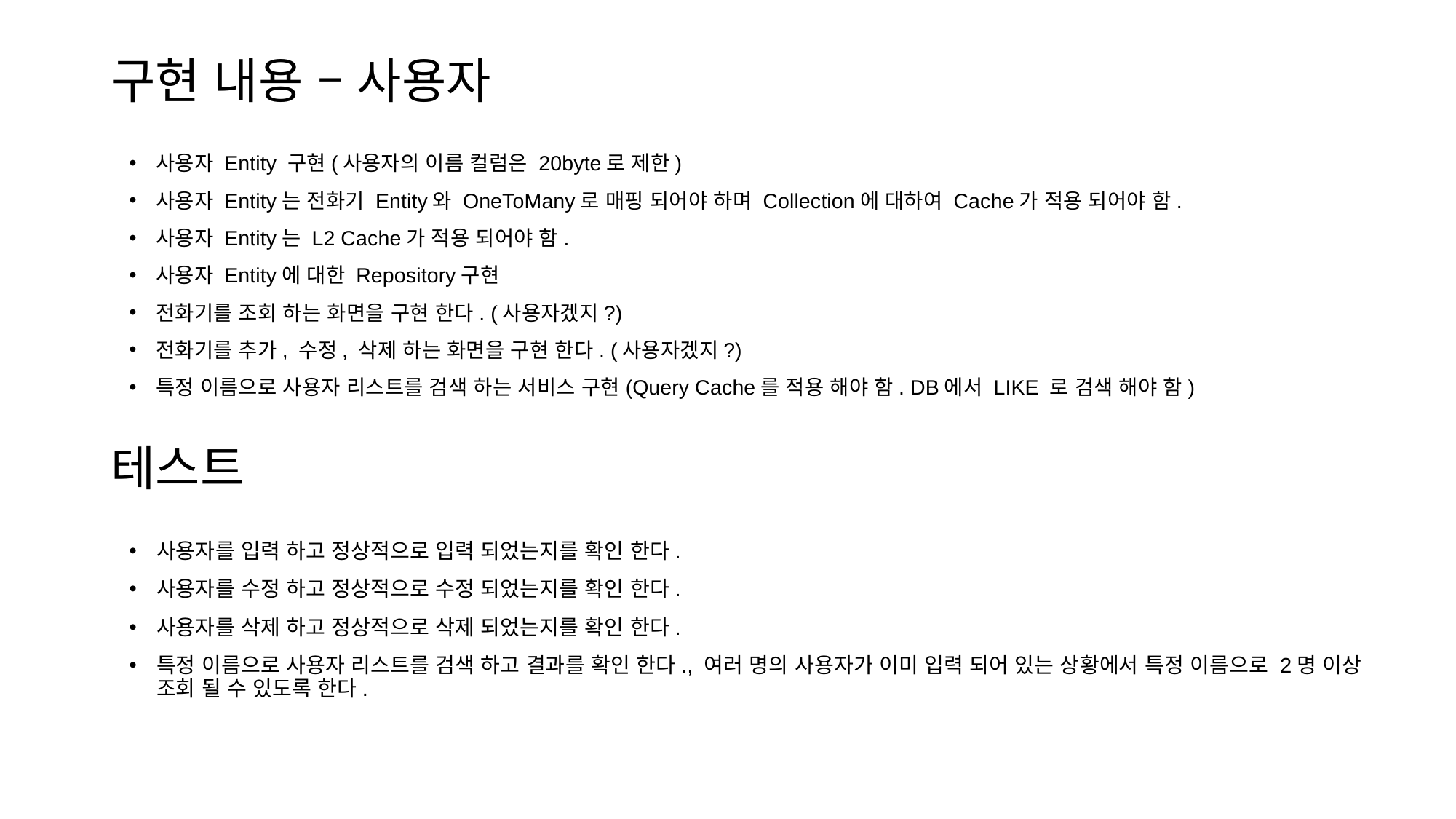

# 구현 내용 – 사용자
사용자 Entity 구현(사용자의 이름 컬럼은 20byte로 제한)
사용자 Entity는 전화기 Entity와 OneToMany로 매핑 되어야 하며 Collection에 대하여 Cache가 적용 되어야 함.
사용자 Entity는 L2 Cache가 적용 되어야 함.
사용자 Entity에 대한 Repository구현
전화기를 조회 하는 화면을 구현 한다. (사용자겠지?)
전화기를 추가, 수정, 삭제 하는 화면을 구현 한다. (사용자겠지?)
특정 이름으로 사용자 리스트를 검색 하는 서비스 구현(Query Cache를 적용 해야 함. DB에서 LIKE 로 검색 해야 함)
테스트
사용자를 입력 하고 정상적으로 입력 되었는지를 확인 한다.
사용자를 수정 하고 정상적으로 수정 되었는지를 확인 한다.
사용자를 삭제 하고 정상적으로 삭제 되었는지를 확인 한다.
특정 이름으로 사용자 리스트를 검색 하고 결과를 확인 한다., 여러 명의 사용자가 이미 입력 되어 있는 상황에서 특정 이름으로 2명 이상 조회 될 수 있도록 한다.